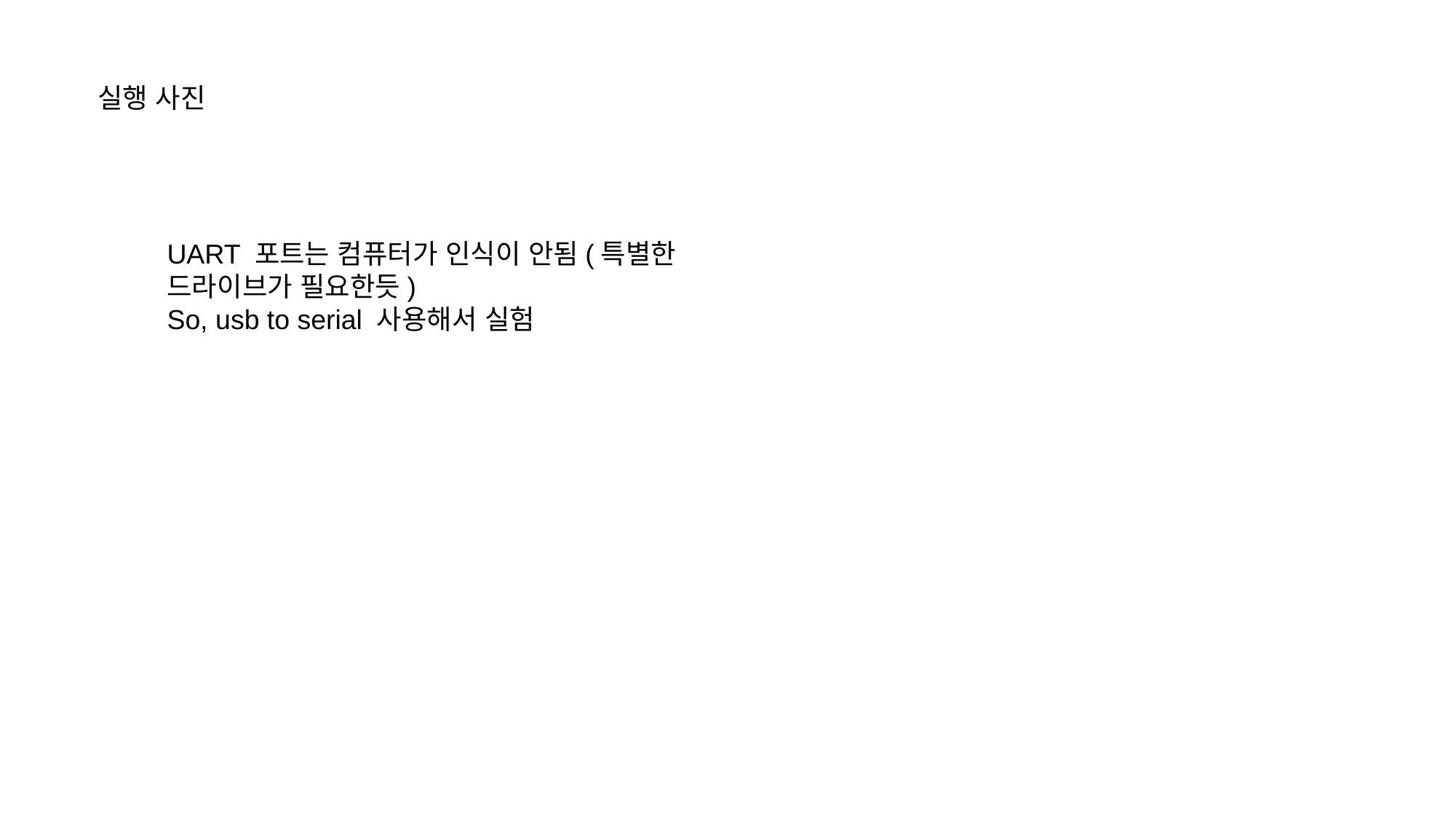

실행 사진

UART 포트는 컴퓨터가 인식이 안됨(특별한 드라이브가 필요한듯)
So, usb to serial 사용해서 실험